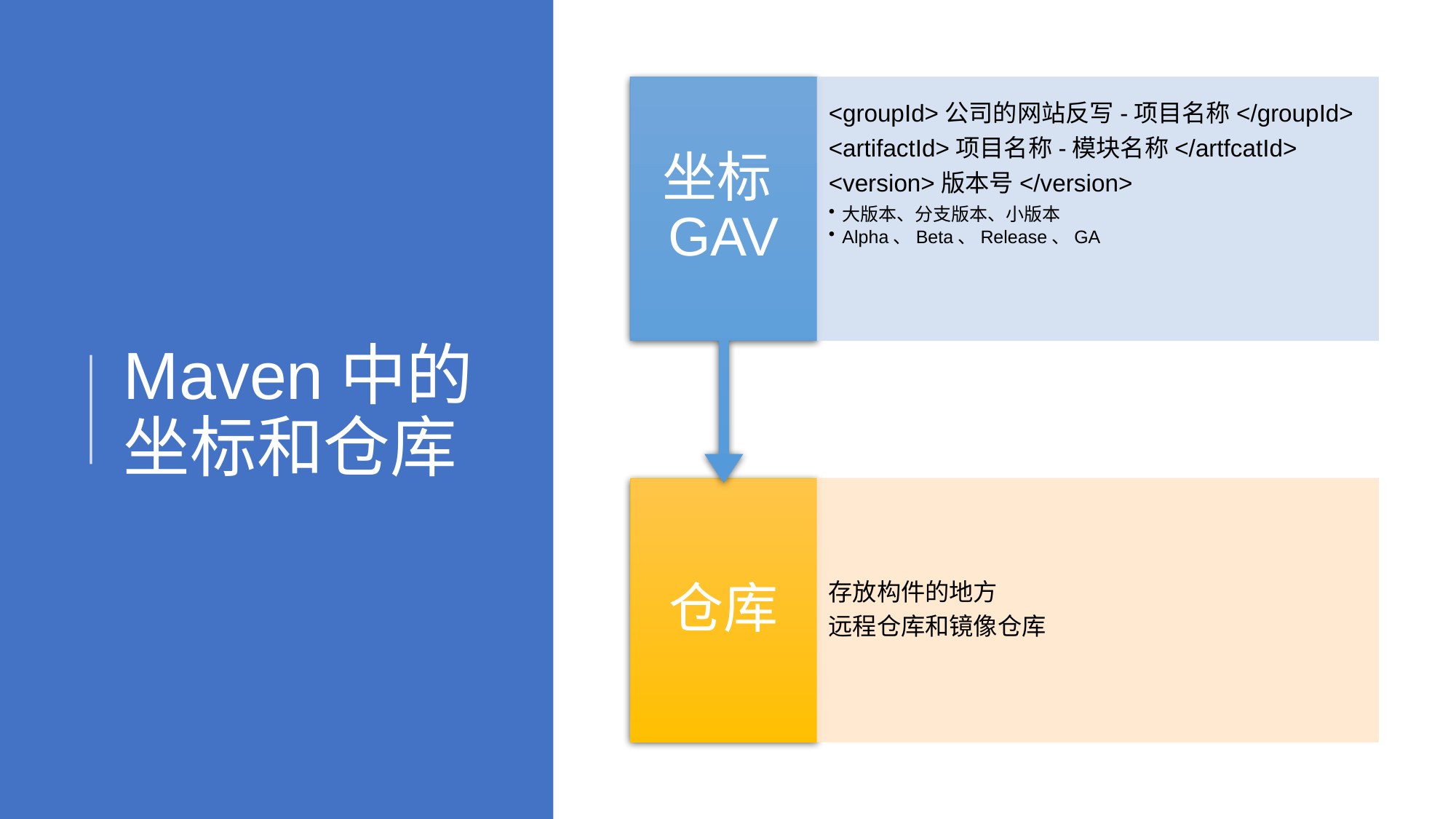

仓库
存放构件的地方
远程仓库和镜像仓库
坐标GAV
<groupId>公司的网站反写-项目名称</groupId>
<artifactId>项目名称-模块名称</artfcatId>
<version>版本号</version>
大版本、分支版本、小版本
Alpha、Beta、Release、GA
# Maven中的坐标和仓库